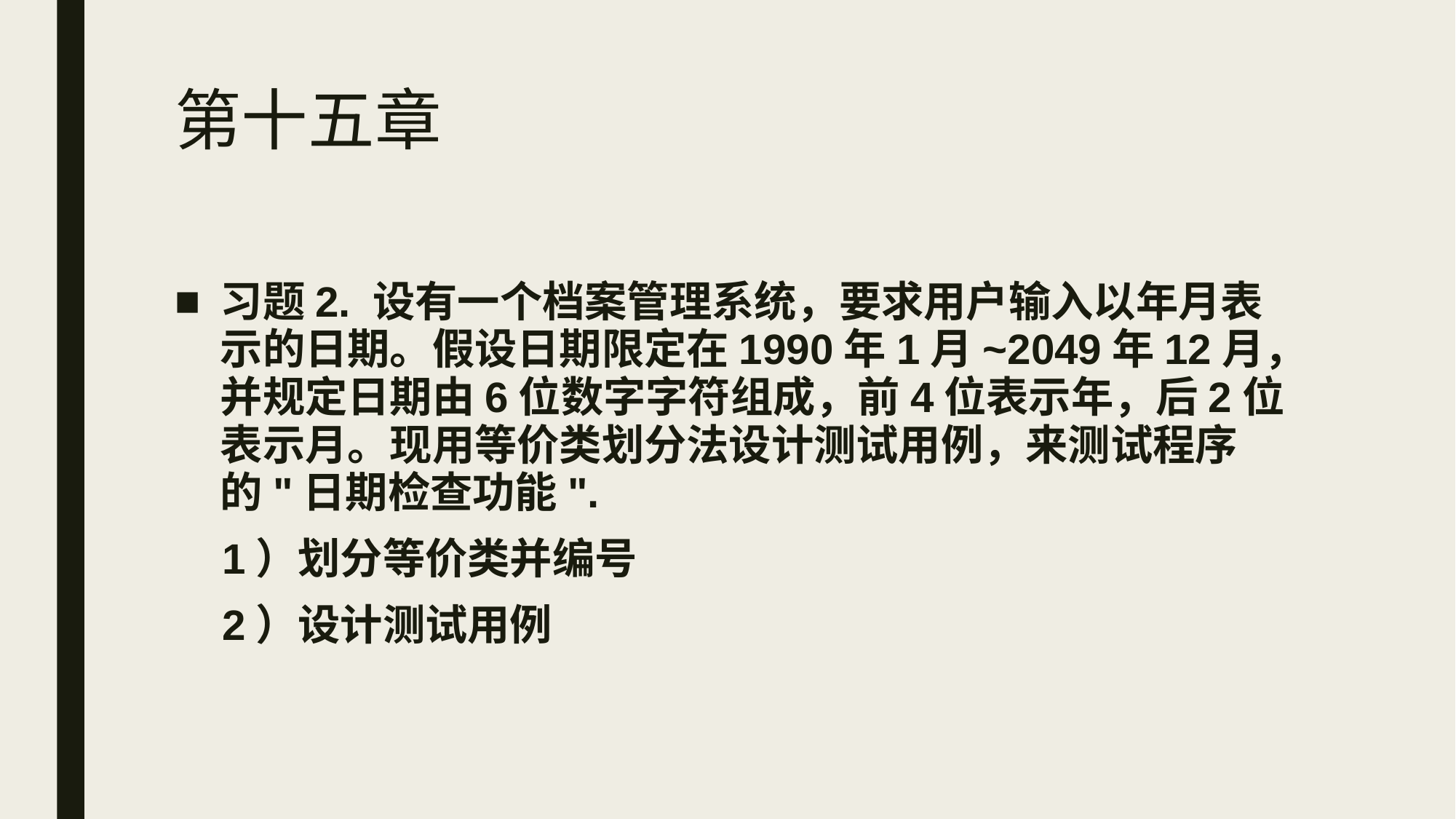

# 第十五章
习题2. 设有一个档案管理系统，要求用户输入以年月表示的日期。假设日期限定在1990年1月~2049年12月，并规定日期由6位数字字符组成，前4位表示年，后2位表示月。现用等价类划分法设计测试用例，来测试程序的"日期检查功能".
    1）划分等价类并编号
    2）设计测试用例